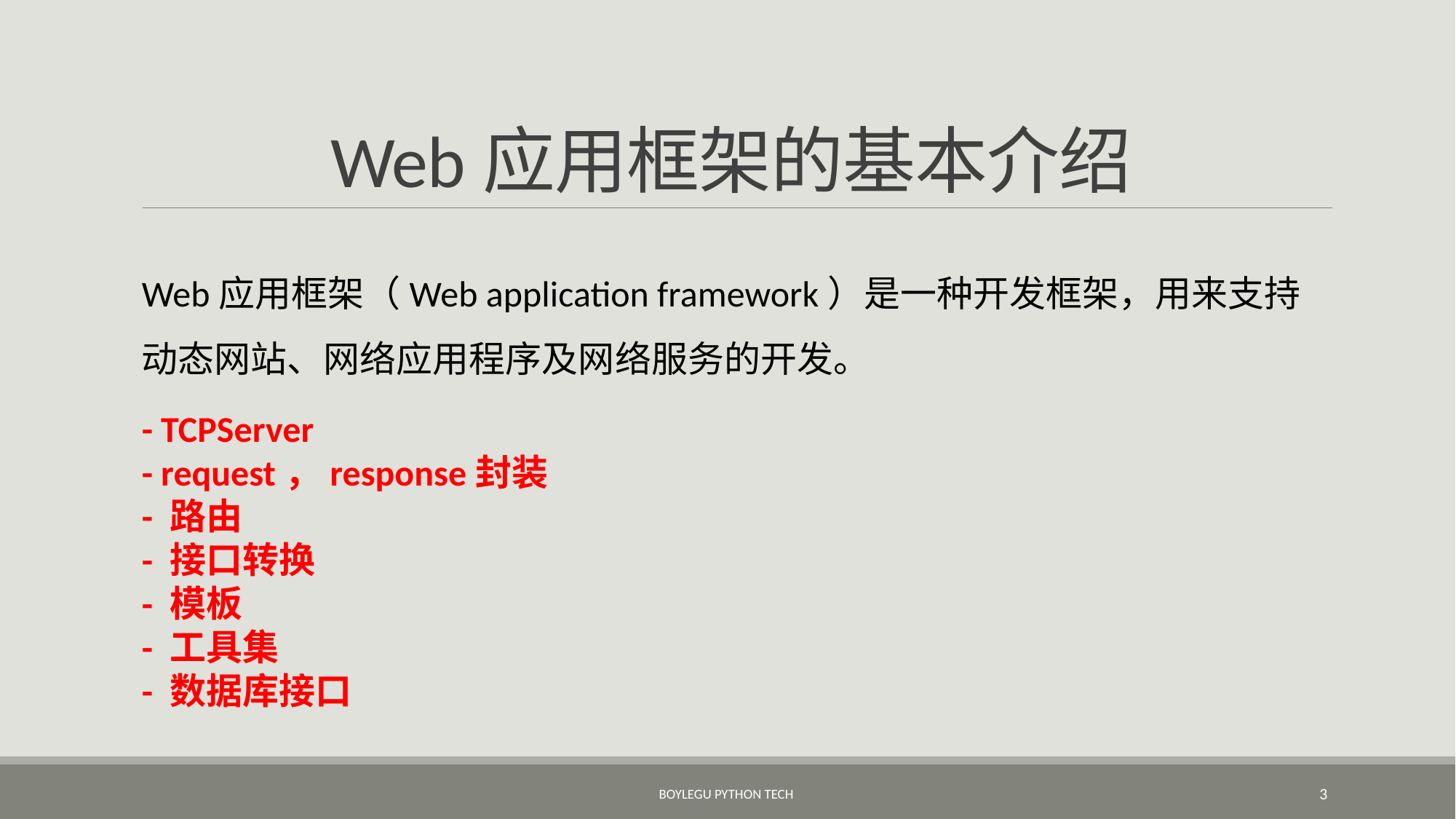

# Web应用框架的基本介绍

Web应用框架（Web application framework）是一种开发框架，用来支持动态网站、网络应用程序及网络服务的开发。
- TCPServer
- request，response封装
- 路由
- 接口转换
- 模板
- 工具集
- 数据库接口
BoyleGu Python Tech
3